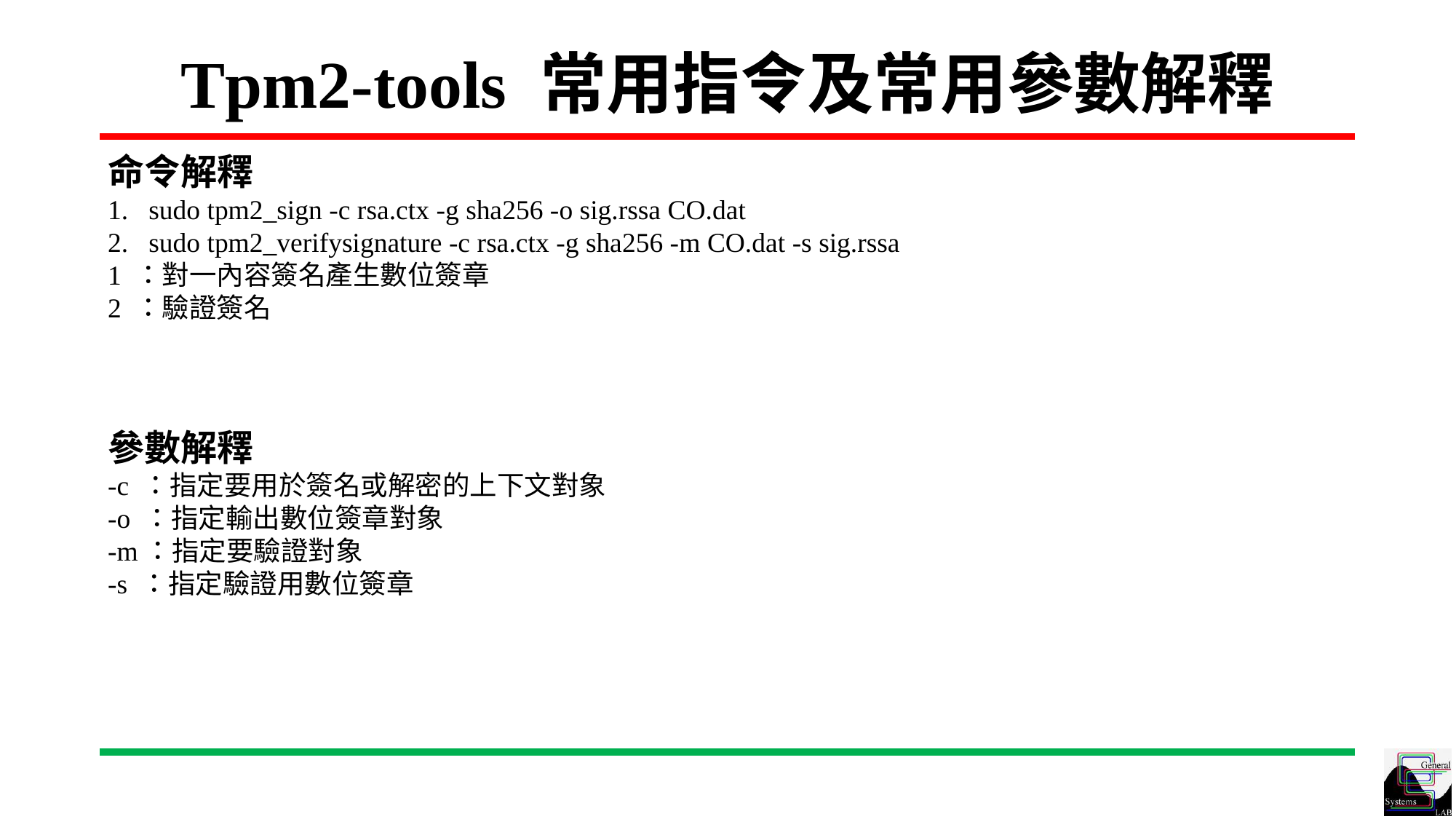

# Tpm2-tools 常用指令及常用參數解釋

命令解釋
sudo tpm2_sign -c rsa.ctx -g sha256 -o sig.rssa CO.dat
sudo tpm2_verifysignature -c rsa.ctx -g sha256 -m CO.dat -s sig.rssa
1 ：對一內容簽名產生數位簽章
2 ：驗證簽名

參數解釋
-c ：指定要用於簽名或解密的上下文對象
-o ：指定輸出數位簽章對象
-m：指定要驗證對象
-s ：指定驗證用數位簽章